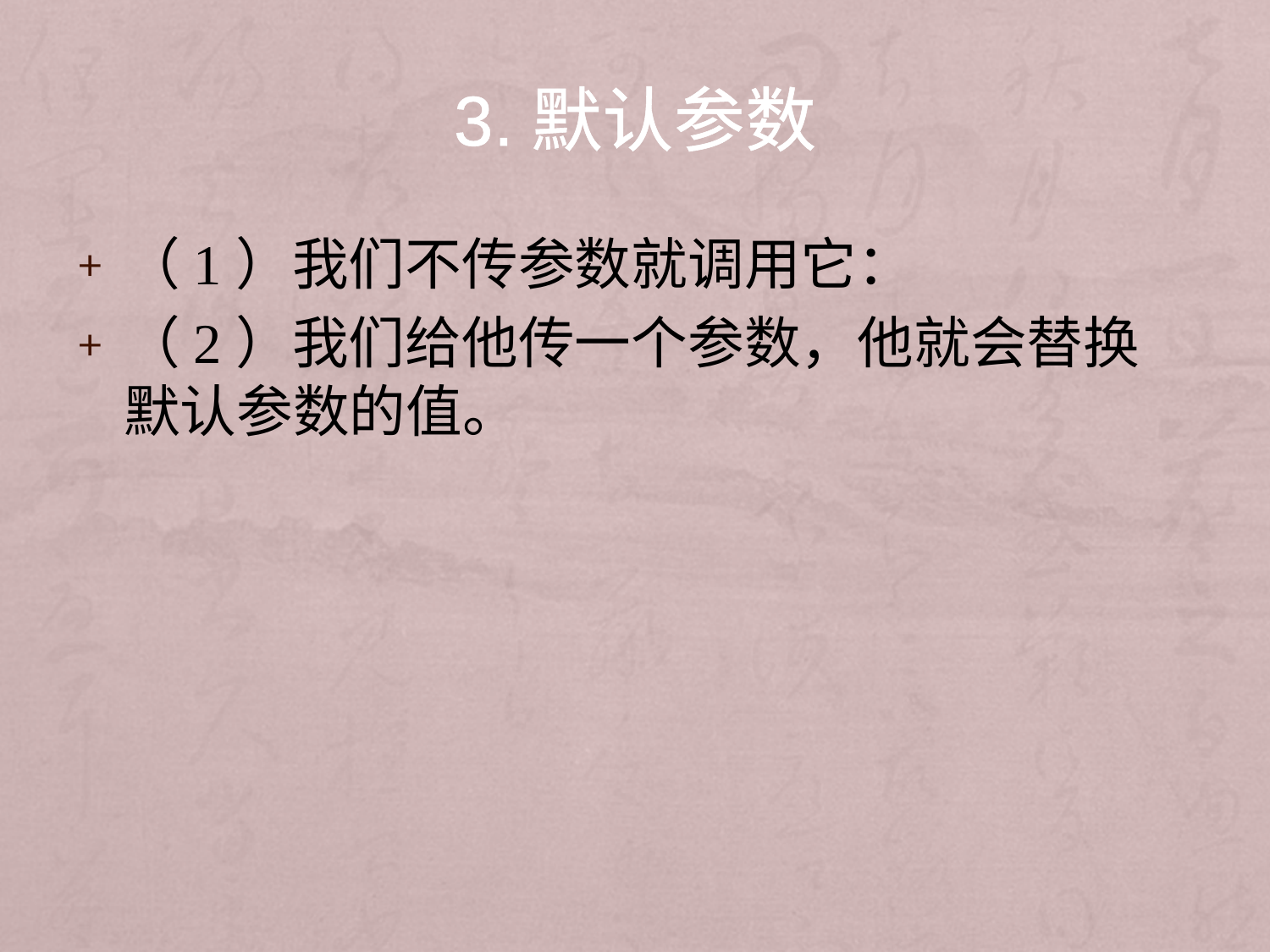

# 3.默认参数
（1）我们不传参数就调用它：
（2）我们给他传一个参数，他就会替换默认参数的值。